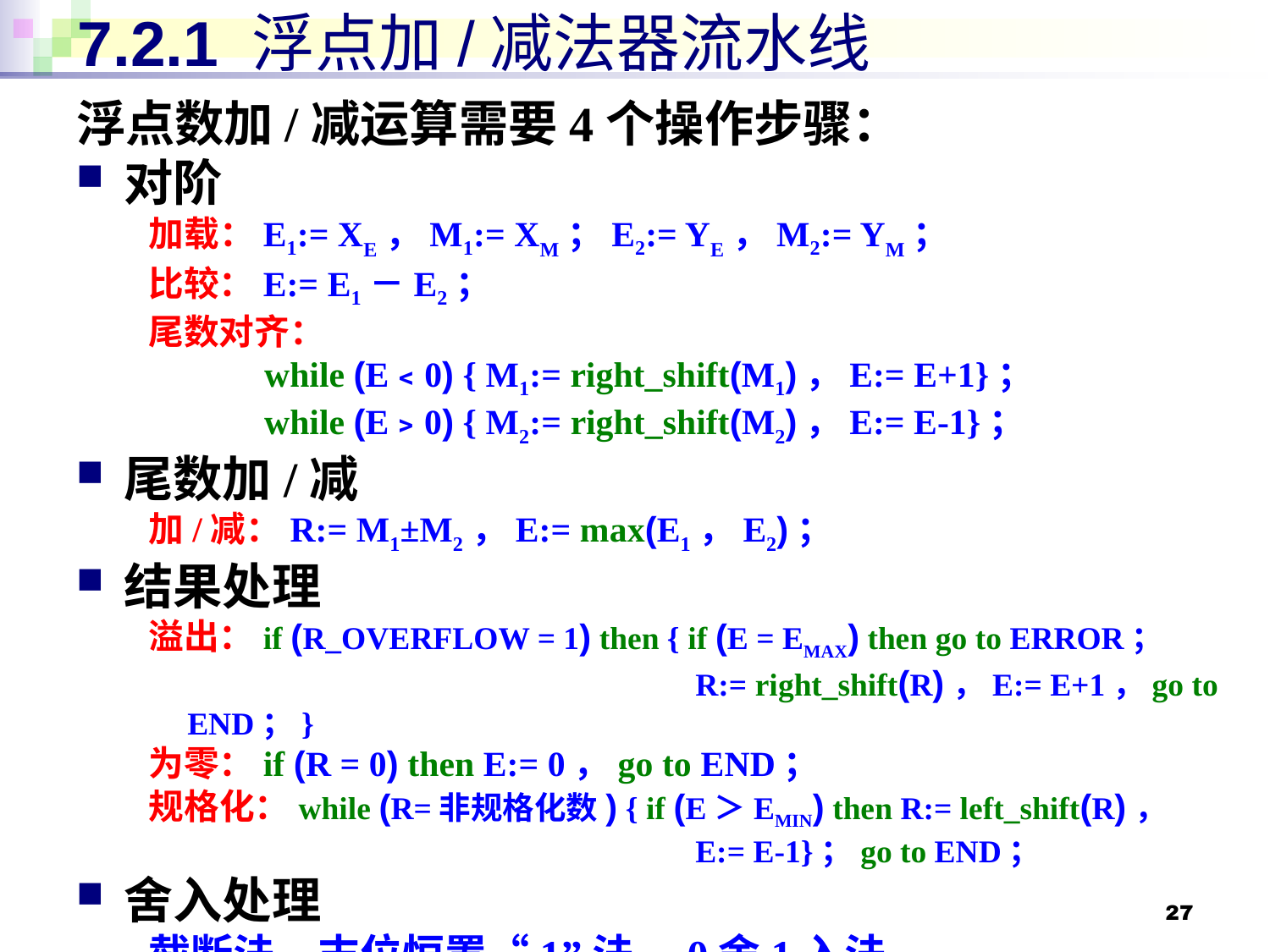

# 7.2.1 浮点加/减法器流水线
浮点数加/减运算需要4个操作步骤：
对阶
加载：E1:= XE，M1:= XM；E2:= YE，M2:= YM；
比较：E:= E1－E2；
尾数对齐：
             while (E﹤0) { M1:= right_shift(M1)，E:= E+1}；
             while (E﹥0) { M2:= right_shift(M2)，E:= E-1}；
尾数加/减
加/减：R:= M1±M2，E:= max(E1，E2)；
结果处理
溢出：if (R_OVERFLOW = 1) then { if (E = EMAX) then go to ERROR；
					R:= right_shift(R)，E:= E+1，go to END；}
为零：if (R = 0) then E:= 0，go to END；
规格化：while (R=非规格化数) { if (E＞EMIN) then R:= left_shift(R)，
					E:= E-1}；go to END；
舍入处理
截断法、末位恒置“1”法、0舍1入法
27